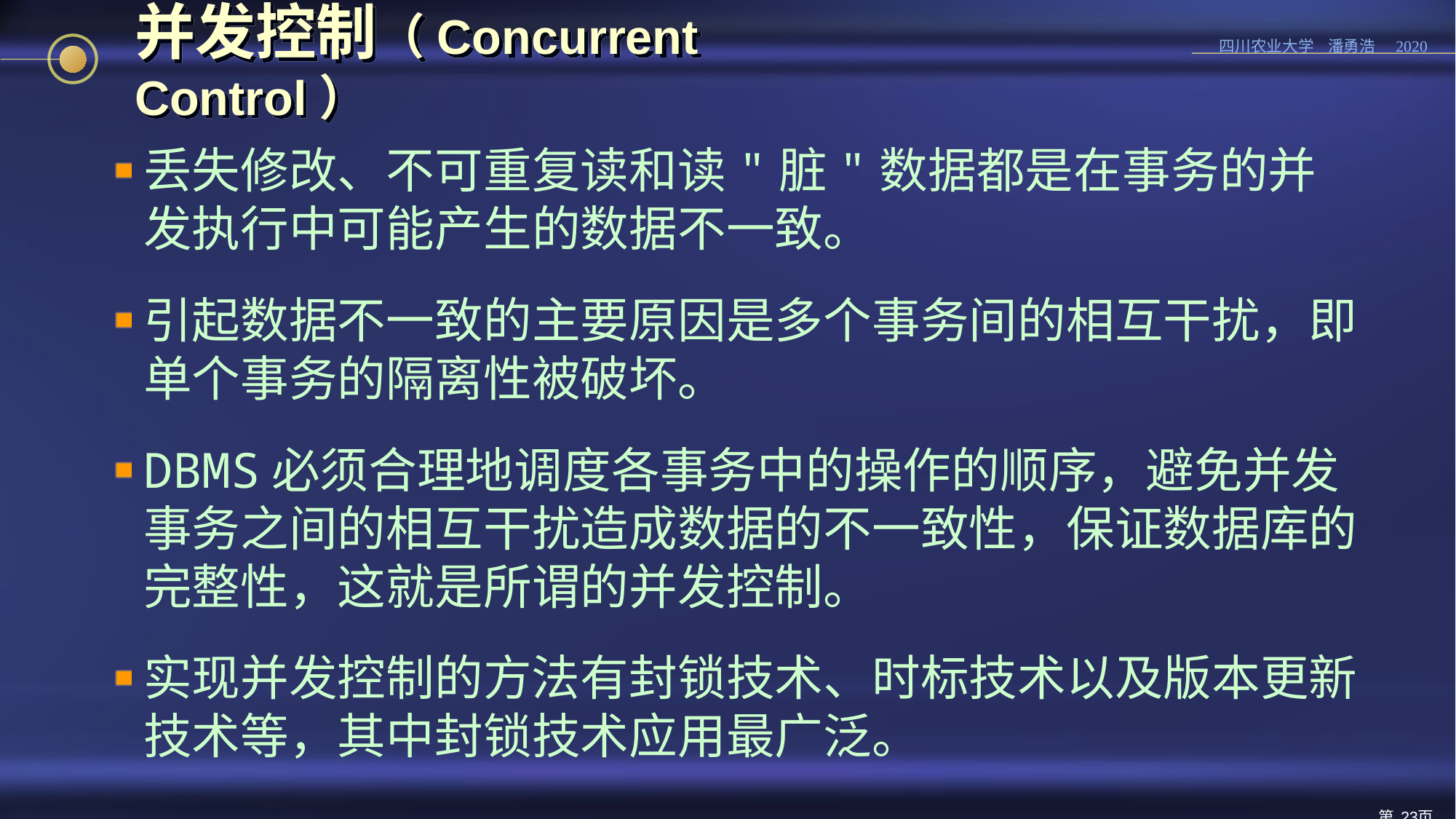

# 并发控制（Concurrent Control）
丢失修改、不可重复读和读"脏"数据都是在事务的并发执行中可能产生的数据不一致。
引起数据不一致的主要原因是多个事务间的相互干扰，即单个事务的隔离性被破坏。
DBMS必须合理地调度各事务中的操作的顺序，避免并发事务之间的相互干扰造成数据的不一致性，保证数据库的完整性，这就是所谓的并发控制。
实现并发控制的方法有封锁技术、时标技术以及版本更新技术等，其中封锁技术应用最广泛。